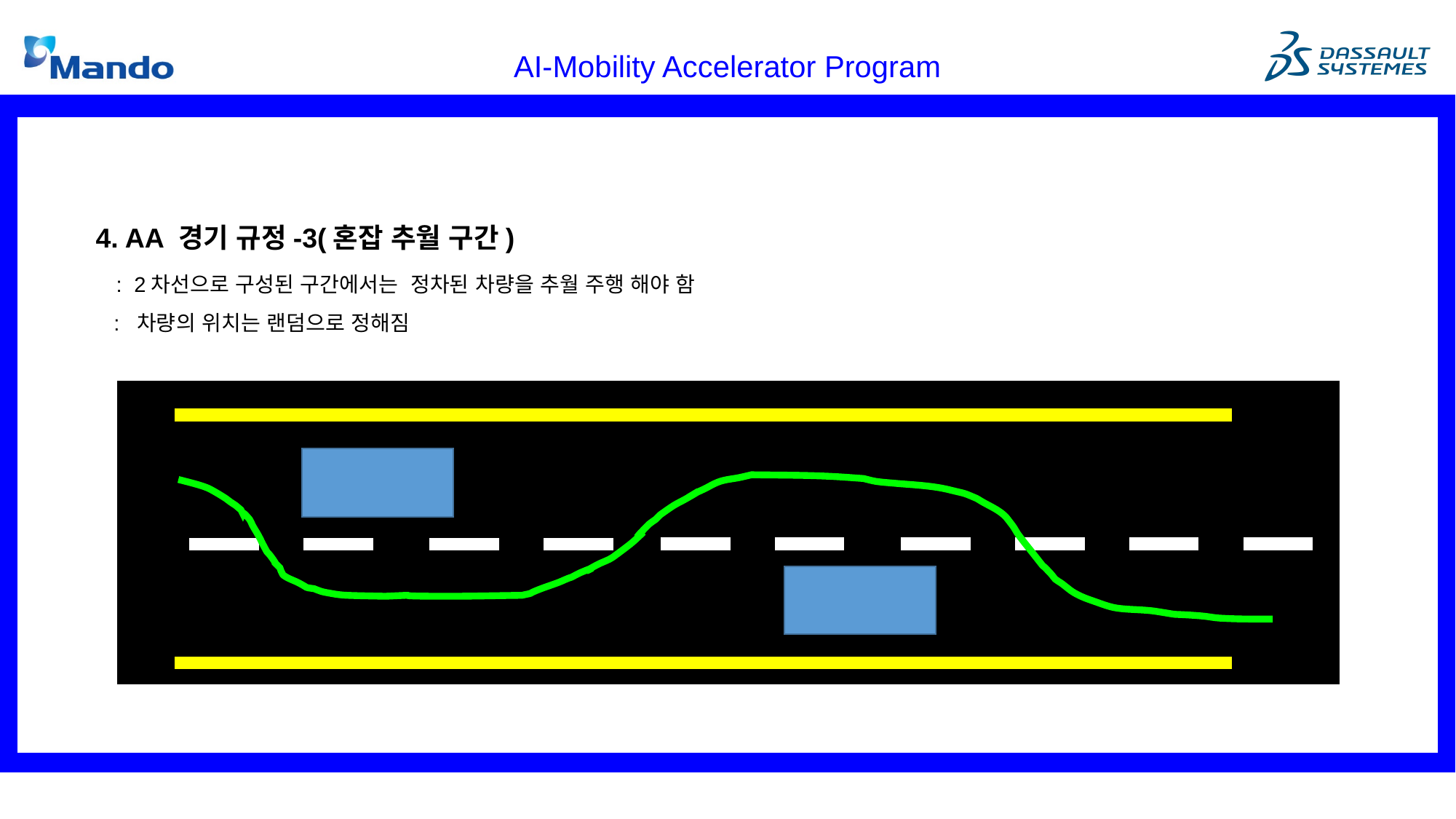

4. AA 경기 규정-3(혼잡 추월 구간)
   :  2차선으로 구성된 구간에서는  정차된 차량을 추월 주행 해야 함
   :  차량의 위치는 랜덤으로 정해짐